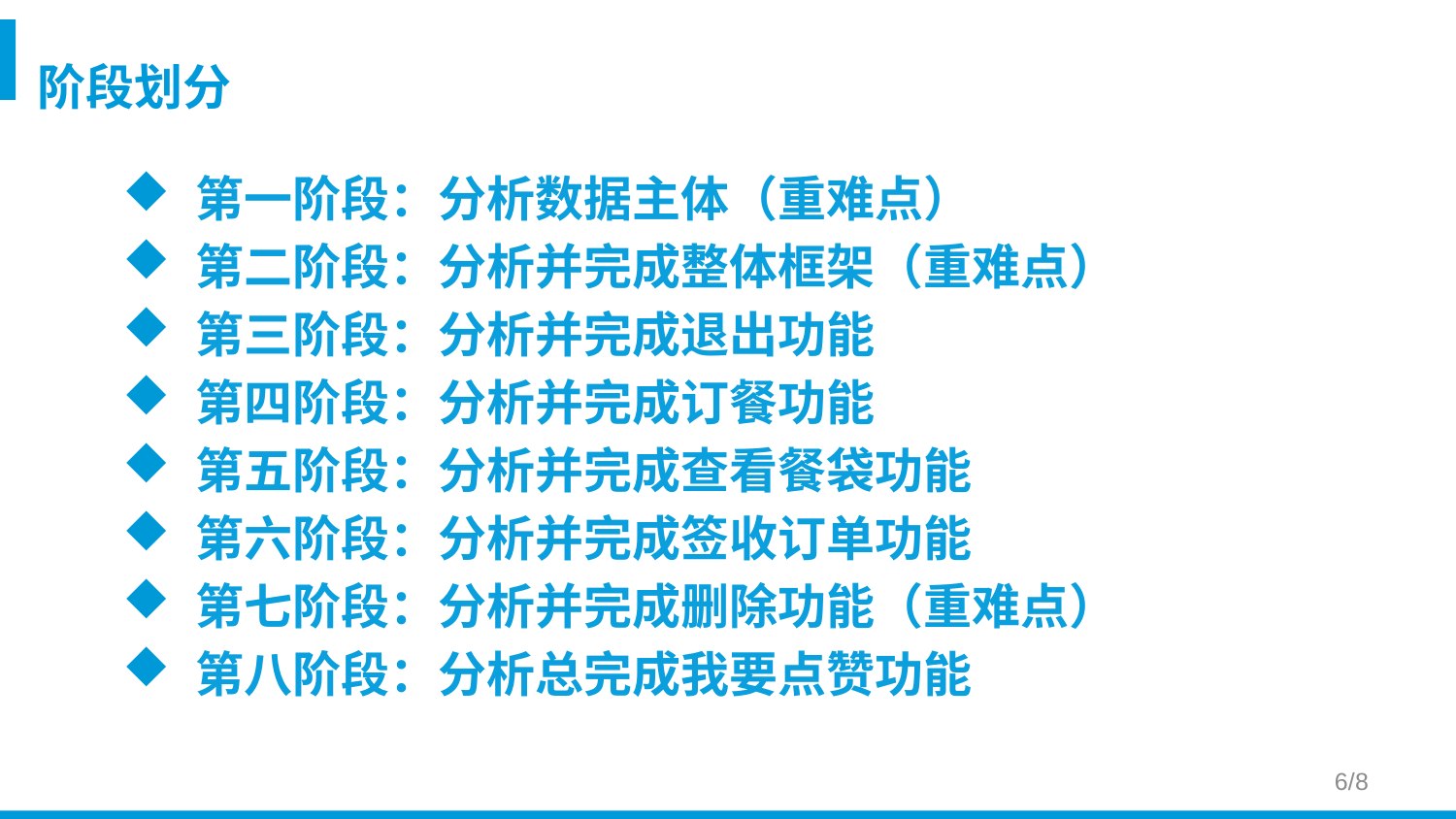

# 阶段划分
第一阶段：分析数据主体（重难点）
第二阶段：分析并完成整体框架（重难点）
第三阶段：分析并完成退出功能
第四阶段：分析并完成订餐功能
第五阶段：分析并完成查看餐袋功能
第六阶段：分析并完成签收订单功能
第七阶段：分析并完成删除功能（重难点）
第八阶段：分析总完成我要点赞功能
6/8